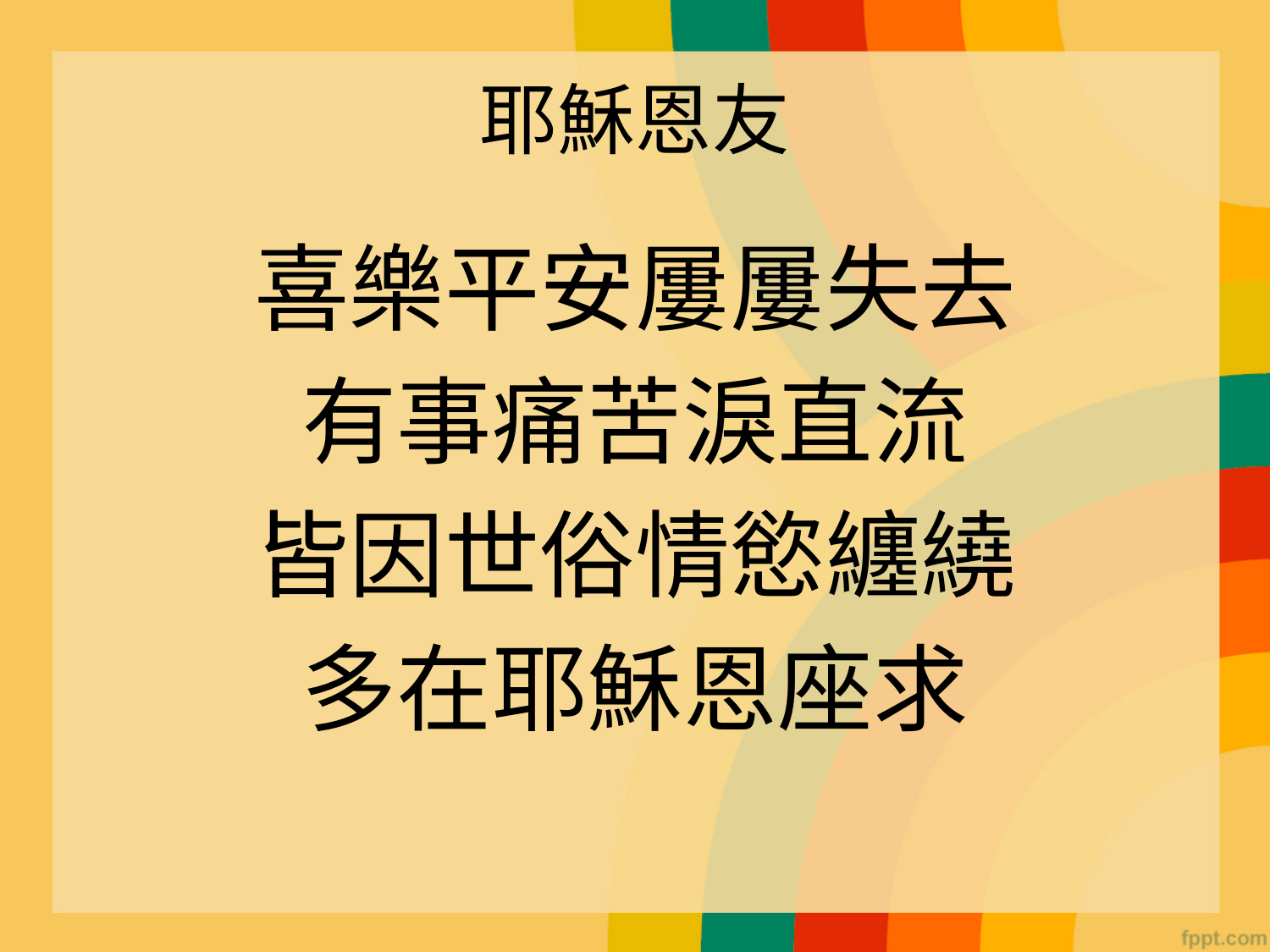

# 耶穌恩友
喜樂平安屢屢失去
有事痛苦淚直流
皆因世俗情慾纏繞
多在耶穌恩座求